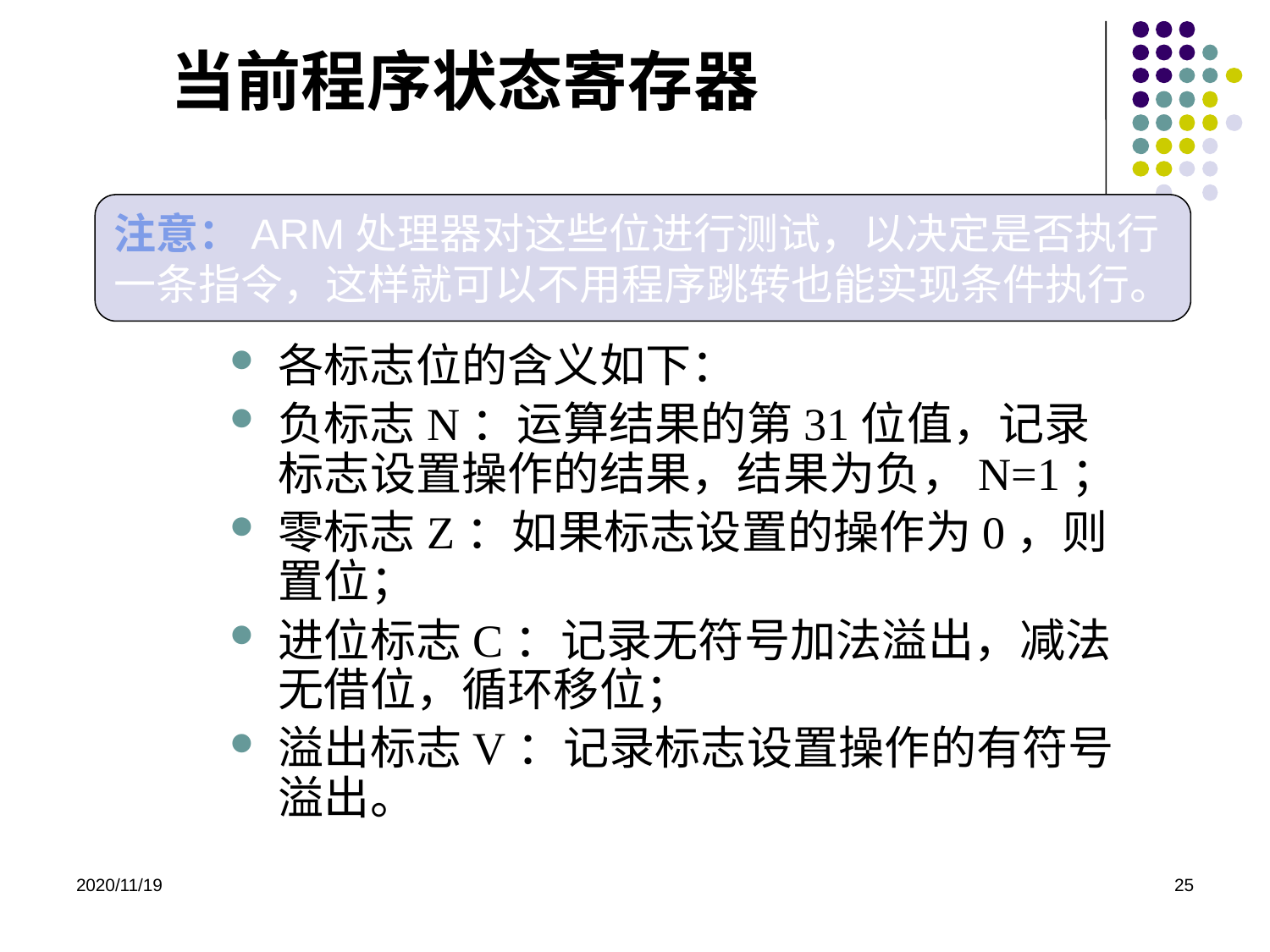

# 当前程序状态寄存器
注意：ARM处理器对这些位进行测试，以决定是否执行一条指令，这样就可以不用程序跳转也能实现条件执行。
条件代码标志
各标志位的含义如下：
负标志N：运算结果的第31位值，记录标志设置操作的结果，结果为负，N=1；
零标志Z：如果标志设置的操作为0，则置位；
进位标志C：记录无符号加法溢出，减法无借位，循环移位；
溢出标志V：记录标志设置操作的有符号溢出。
2020/11/19
25